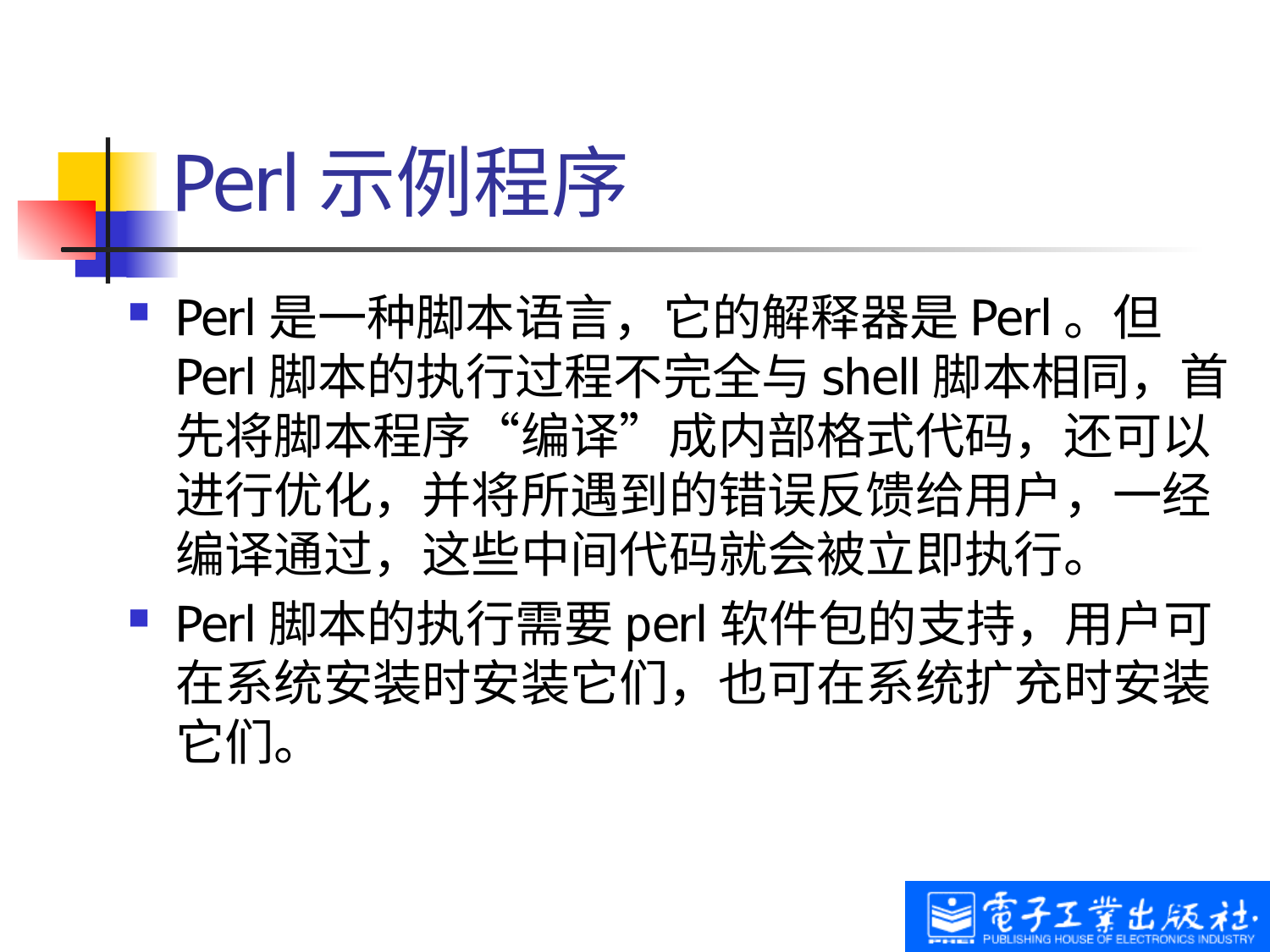

# Perl示例程序
Perl是一种脚本语言，它的解释器是Perl。但Perl脚本的执行过程不完全与shell脚本相同，首先将脚本程序“编译”成内部格式代码，还可以进行优化，并将所遇到的错误反馈给用户，一经编译通过，这些中间代码就会被立即执行。
Perl脚本的执行需要perl软件包的支持，用户可在系统安装时安装它们，也可在系统扩充时安装它们。